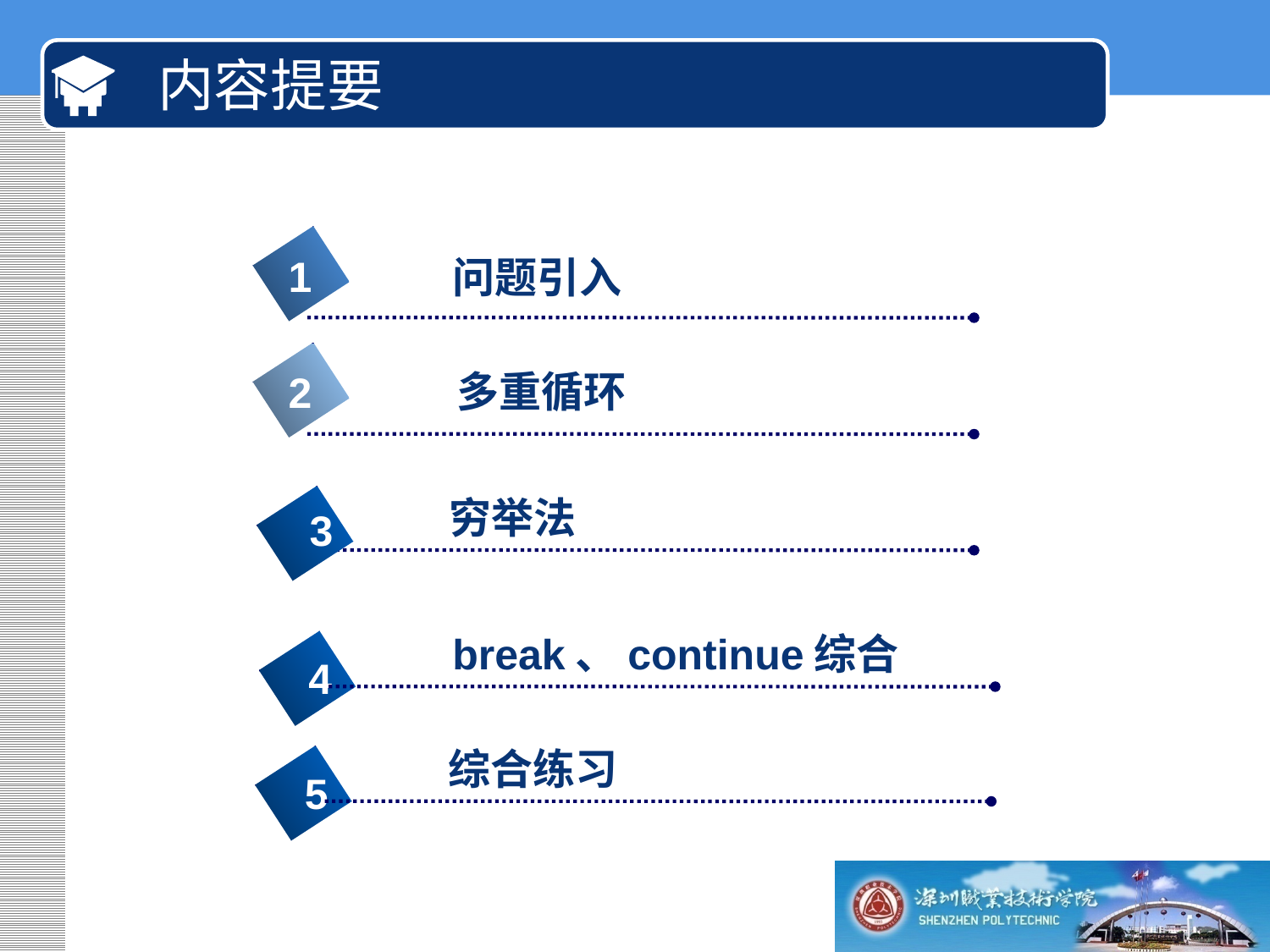

# 内容提要

1
问题引入

多重循环
2

3
穷举法

3

break、continue综合

4

综合练习

5
4